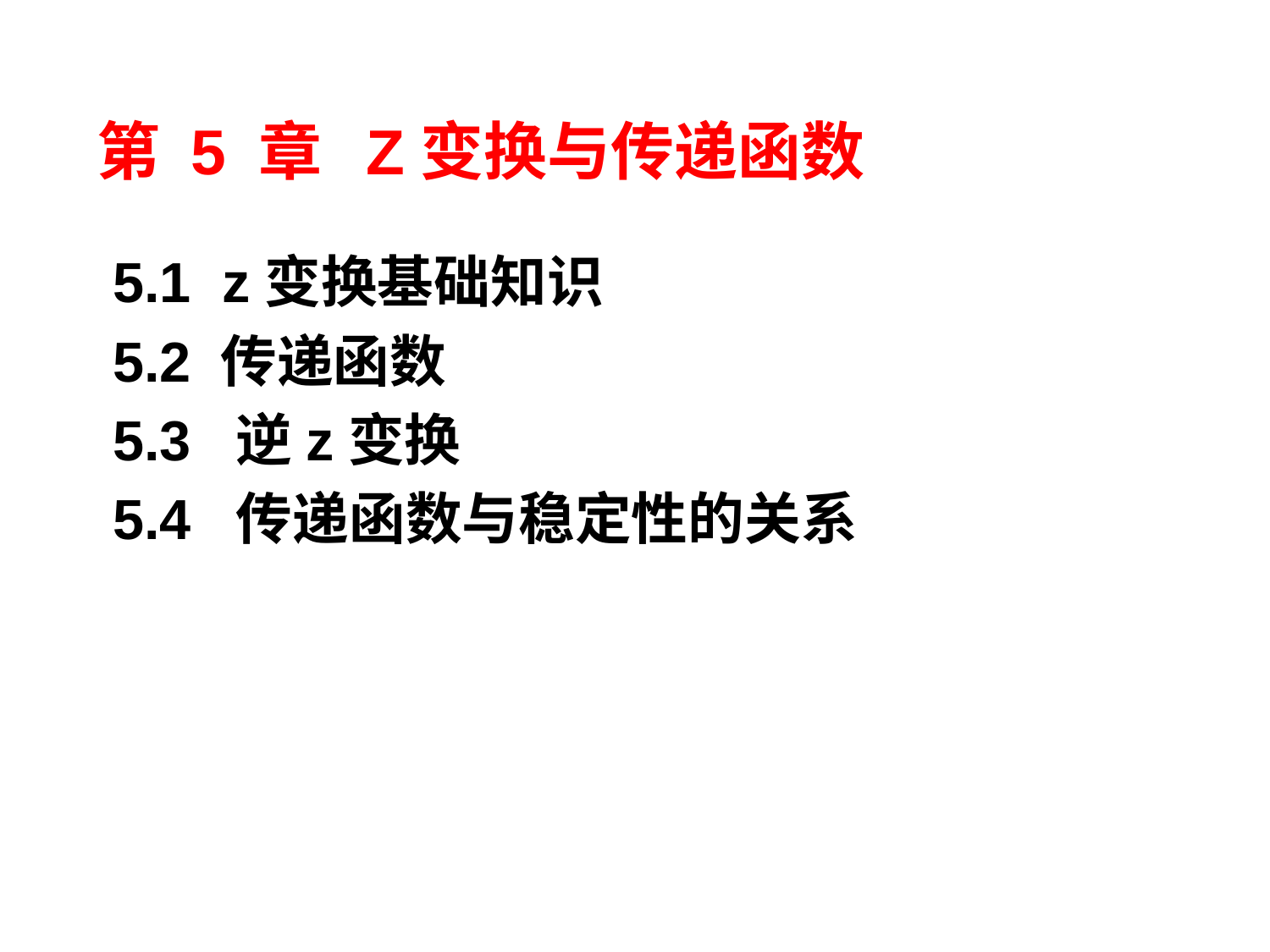

# 第 5 章  Z变换与传递函数
5.1  z变换基础知识
5.2 传递函数
5.3  逆z变换
5.4  传递函数与稳定性的关系